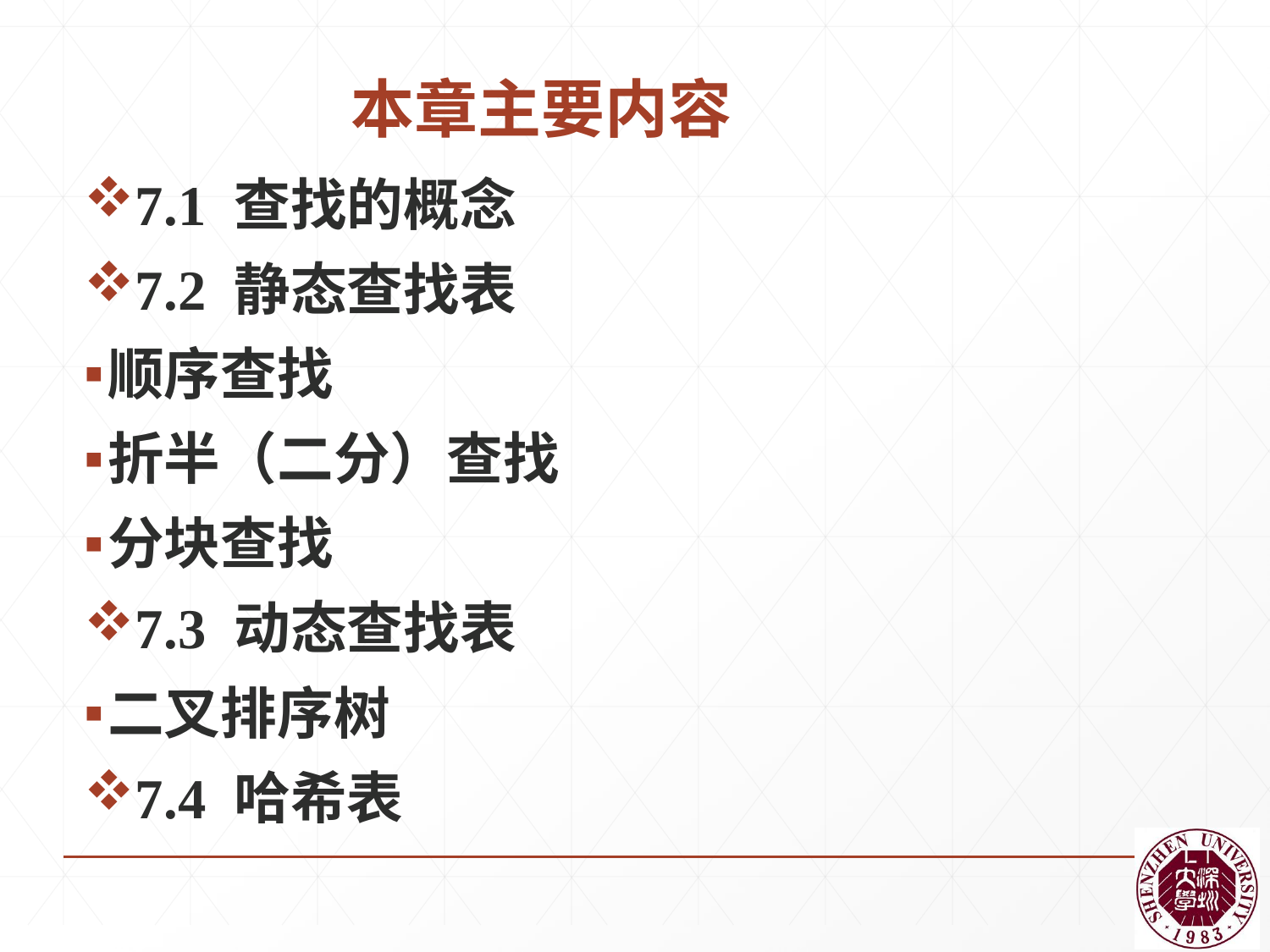

# 本章主要内容
7.1 查找的概念
7.2 静态查找表
顺序查找
折半（二分）查找
分块查找
7.3 动态查找表
二叉排序树
7.4 哈希表